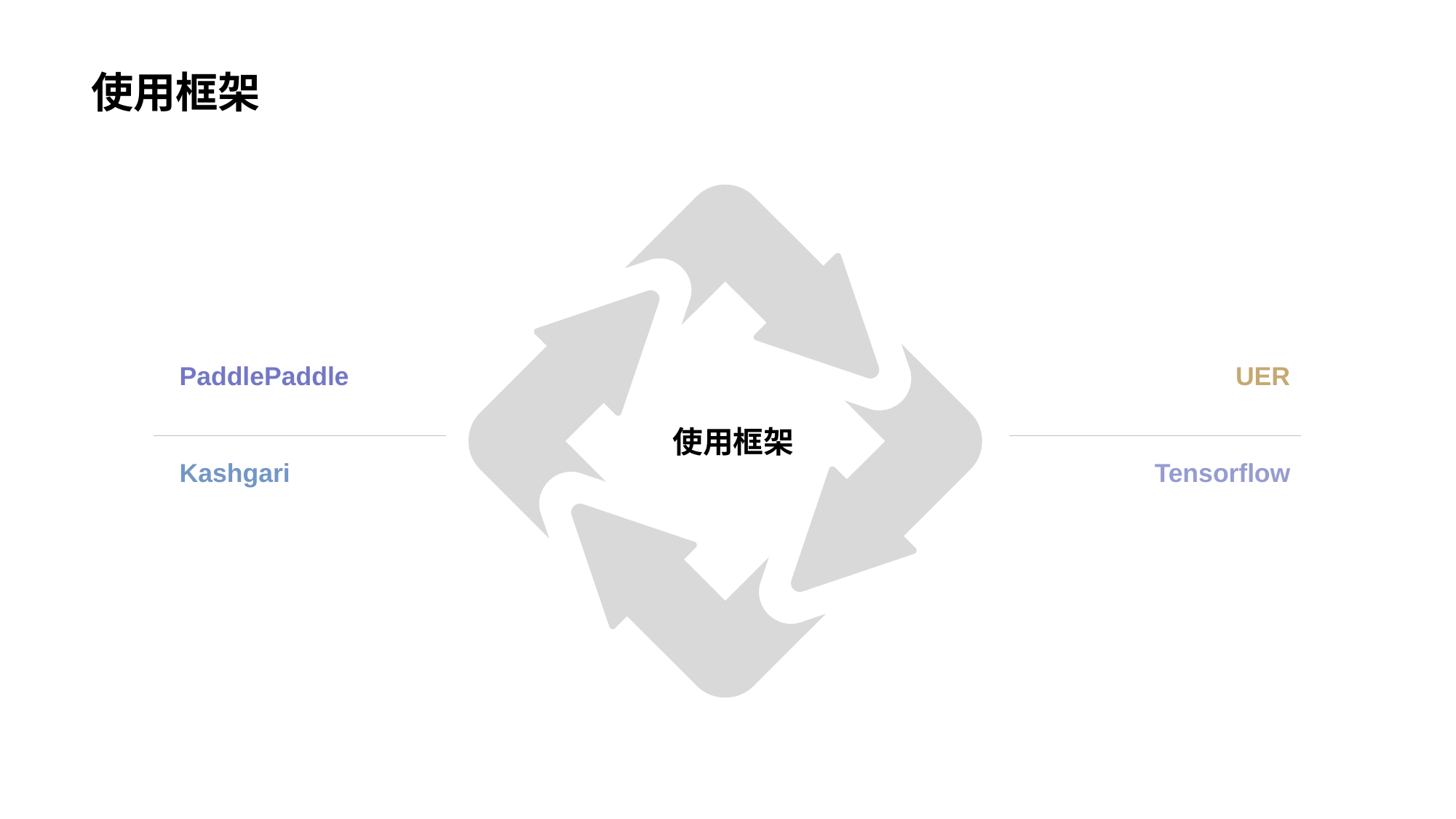

# 使用框架

PaddlePaddle
UER
使用框架
Kashgari
Tensorflow
14